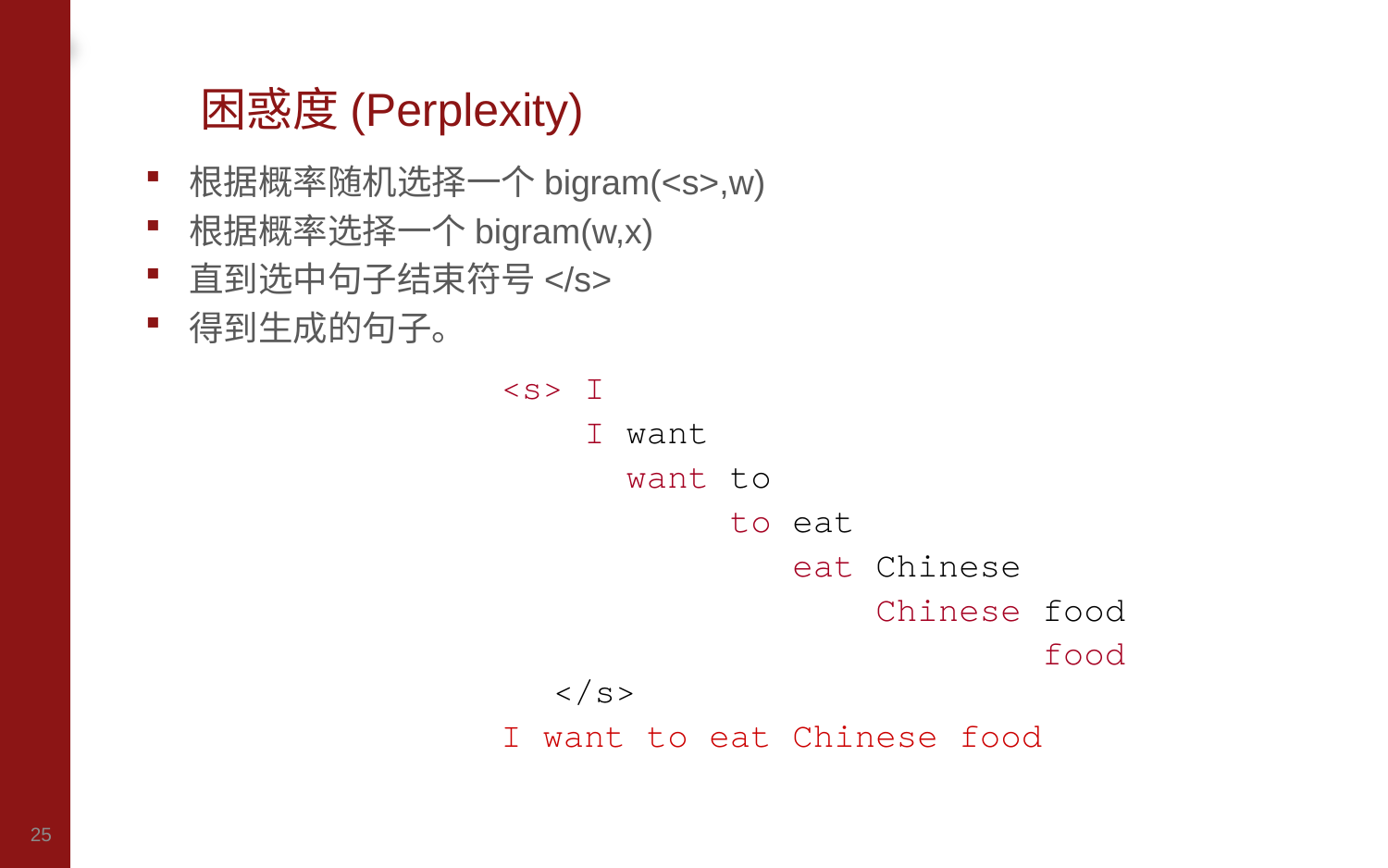

# 困惑度(Perplexity)
根据概率随机选择一个bigram(<s>,w)
根据概率选择一个bigram(w,x)
直到选中句子结束符号</s>
得到生成的句子。

<s> I
    I want
      want to
           to eat
              eat Chinese
                  Chinese food
                          food  </s>
I want to eat Chinese food

25